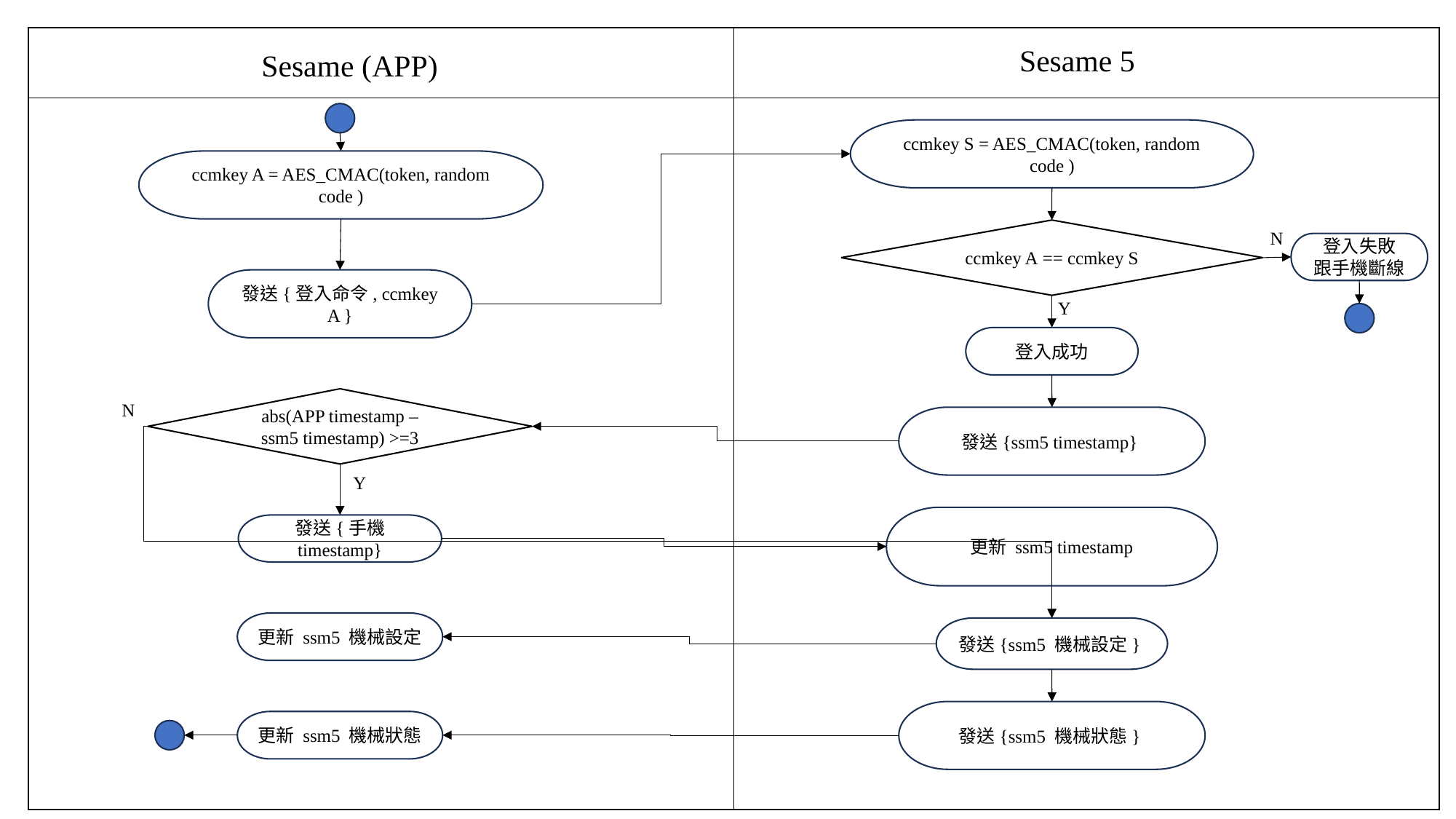

Sesame 5
Sesame (APP)

ccmkey S = AES_CMAC(token, random code )
ccmkey A = AES_CMAC(token, random code )
ccmkey A == ccmkey S
N
登入失敗
跟手機斷線
發送{登入命令, ccmkey A }
Y

登入成功
abs(APP timestamp – ssm5 timestamp) >=3
N
發送{ssm5 timestamp}
Y
更新 ssm5 timestamp
發送{手機 timestamp}
更新 ssm5 機械設定
發送{ssm5 機械設定}
發送{ssm5 機械狀態}
更新 ssm5 機械狀態